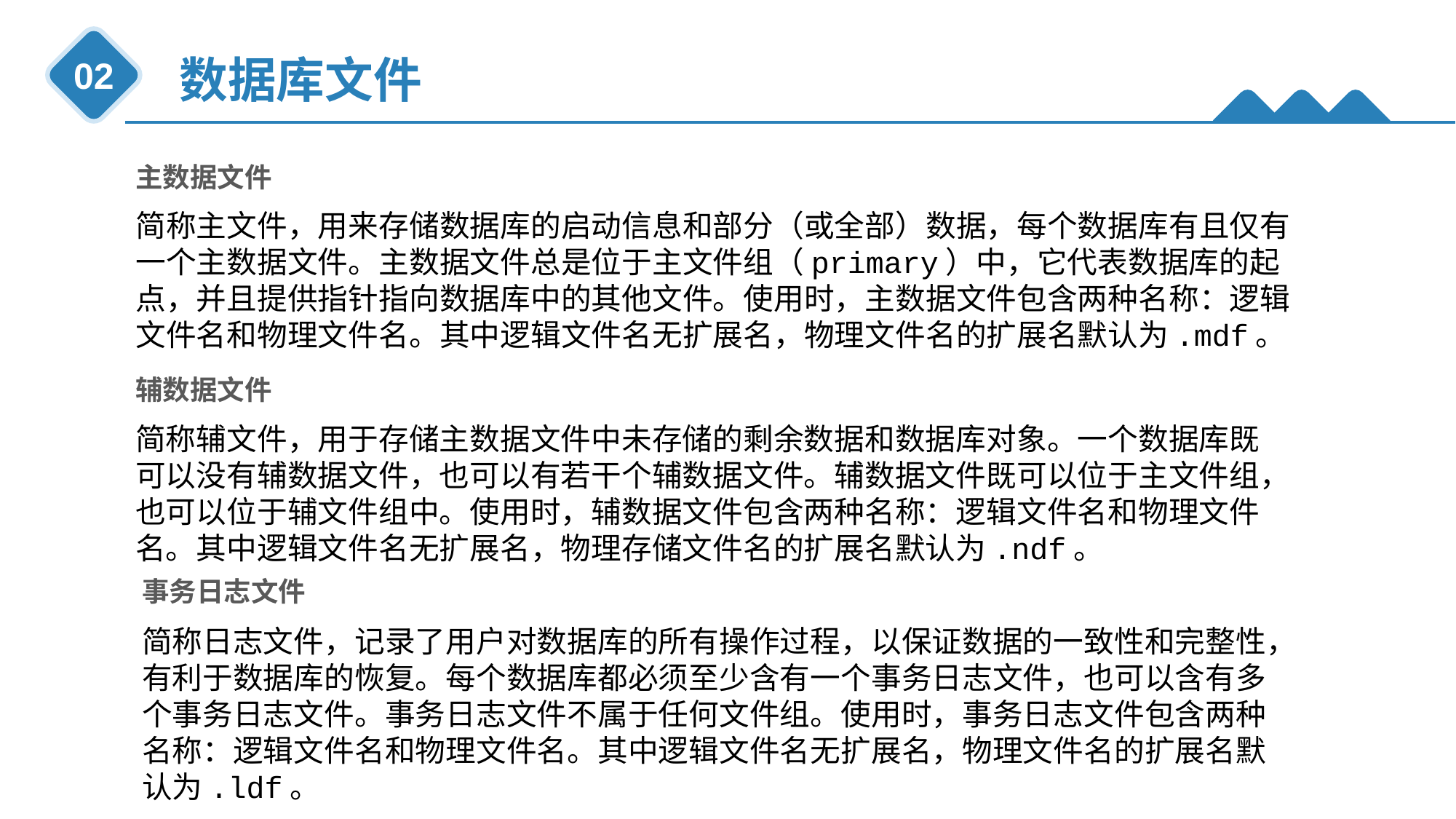

数据库文件
02

主数据文件
简称主文件，用来存储数据库的启动信息和部分（或全部）数据，每个数据库有且仅有一个主数据文件。主数据文件总是位于主文件组（primary）中，它代表数据库的起点，并且提供指针指向数据库中的其他文件。使用时，主数据文件包含两种名称：逻辑文件名和物理文件名。其中逻辑文件名无扩展名，物理文件名的扩展名默认为.mdf。
辅数据文件
简称辅文件，用于存储主数据文件中未存储的剩余数据和数据库对象。一个数据库既可以没有辅数据文件，也可以有若干个辅数据文件。辅数据文件既可以位于主文件组，也可以位于辅文件组中。使用时，辅数据文件包含两种名称：逻辑文件名和物理文件名。其中逻辑文件名无扩展名，物理存储文件名的扩展名默认为.ndf。
事务日志文件
简称日志文件，记录了用户对数据库的所有操作过程，以保证数据的一致性和完整性，有利于数据库的恢复。每个数据库都必须至少含有一个事务日志文件，也可以含有多个事务日志文件。事务日志文件不属于任何文件组。使用时，事务日志文件包含两种名称：逻辑文件名和物理文件名。其中逻辑文件名无扩展名，物理文件名的扩展名默认为.ldf。